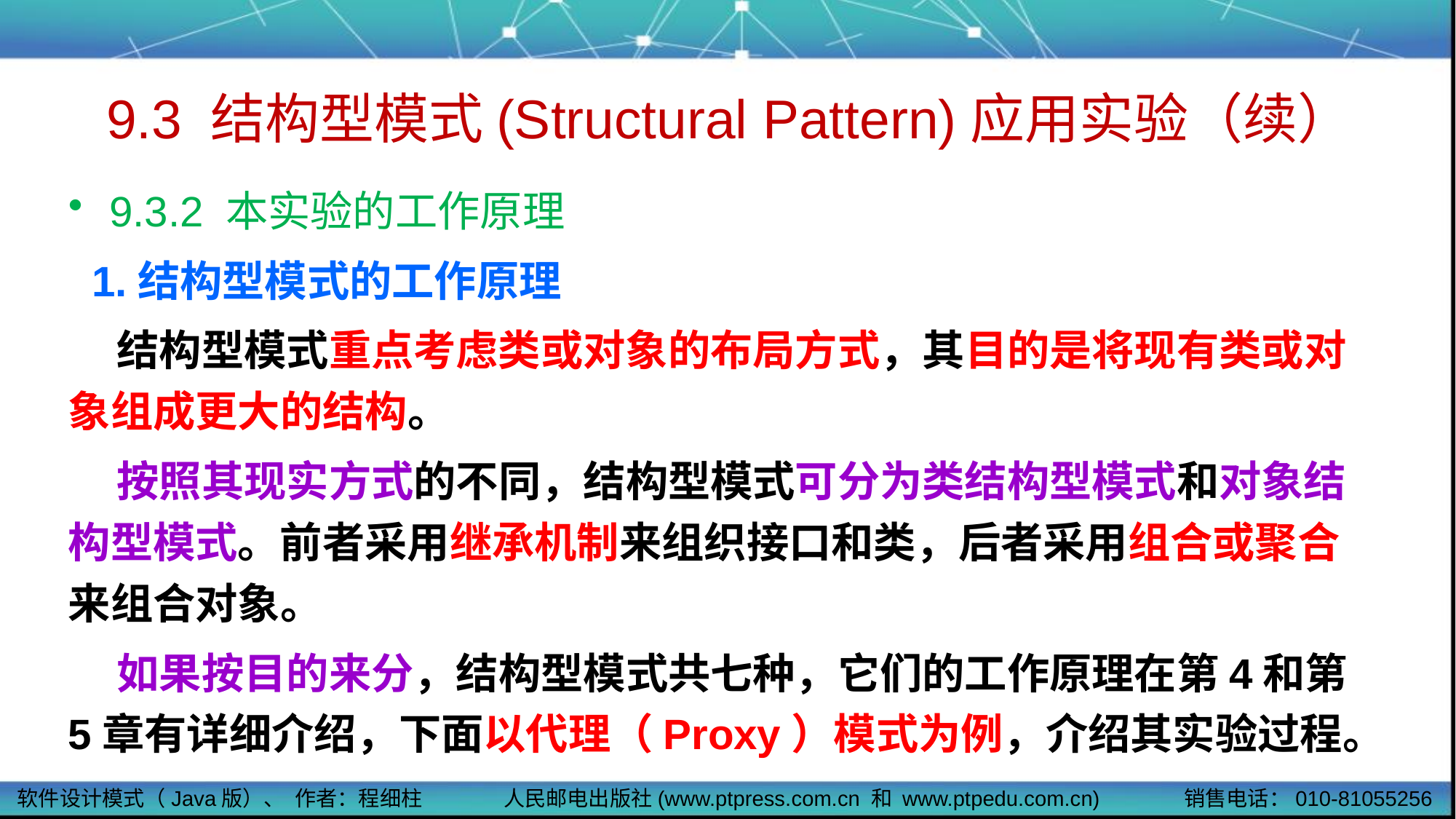

# 9.3 结构型模式(Structural Pattern)应用实验（续）
9.3.2 本实验的工作原理
  1.结构型模式的工作原理
    结构型模式重点考虑类或对象的布局方式，其目的是将现有类或对象组成更大的结构。
    按照其现实方式的不同，结构型模式可分为类结构型模式和对象结构型模式。前者采用继承机制来组织接口和类，后者采用组合或聚合来组合对象。
    如果按目的来分，结构型模式共七种，它们的工作原理在第4和第5章有详细介绍，下面以代理（Proxy）模式为例，介绍其实验过程。

软件设计模式（Java版）、  作者：程细柱
人民邮电出版社(www.ptpress.com.cn 和 www.ptpedu.com.cn)
销售电话：010-81055256